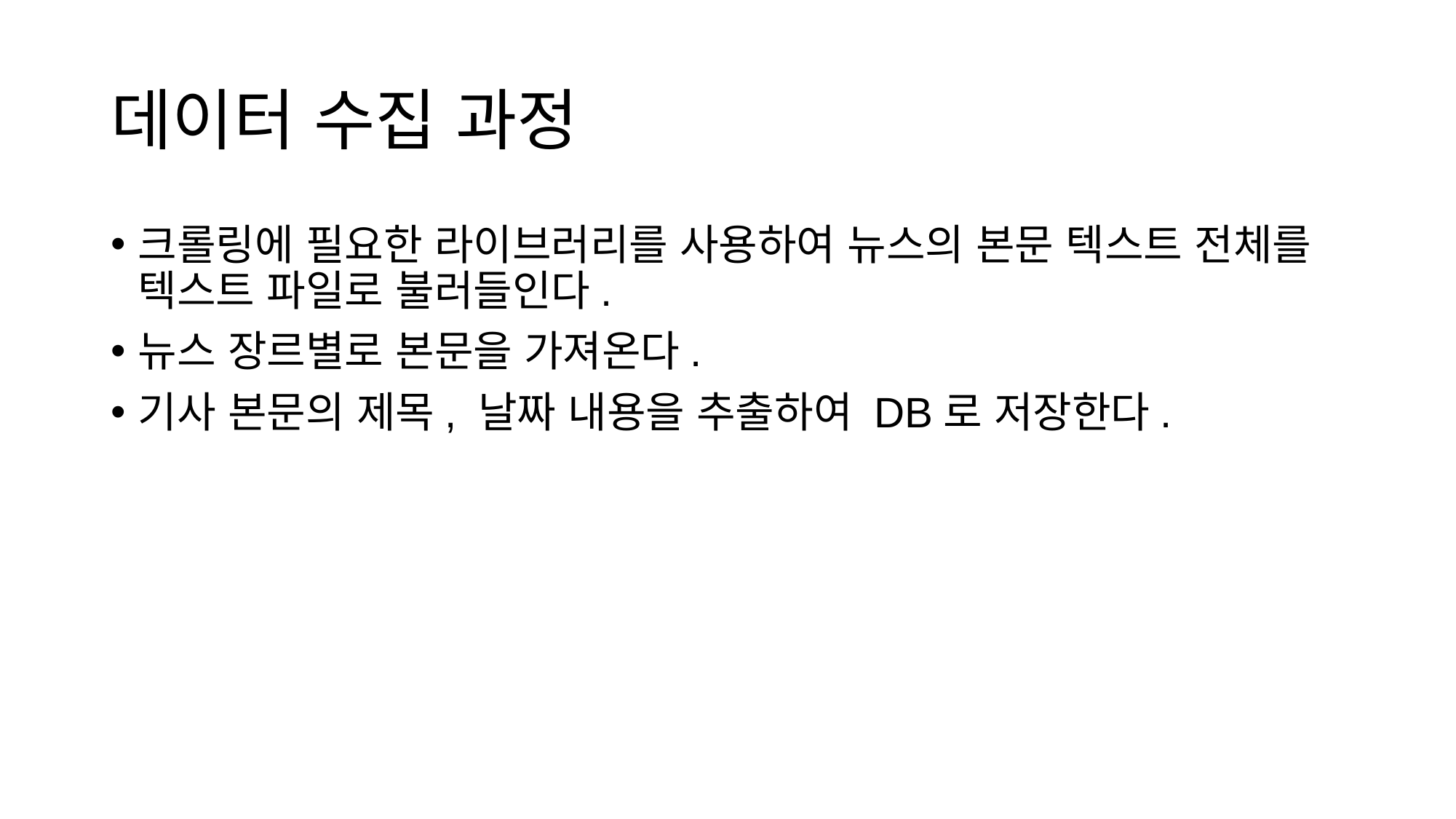

# 데이터 수집 과정
크롤링에 필요한 라이브러리를 사용하여 뉴스의 본문 텍스트 전체를 텍스트 파일로 불러들인다.
뉴스 장르별로 본문을 가져온다.
기사 본문의 제목, 날짜 내용을 추출하여 DB로 저장한다.